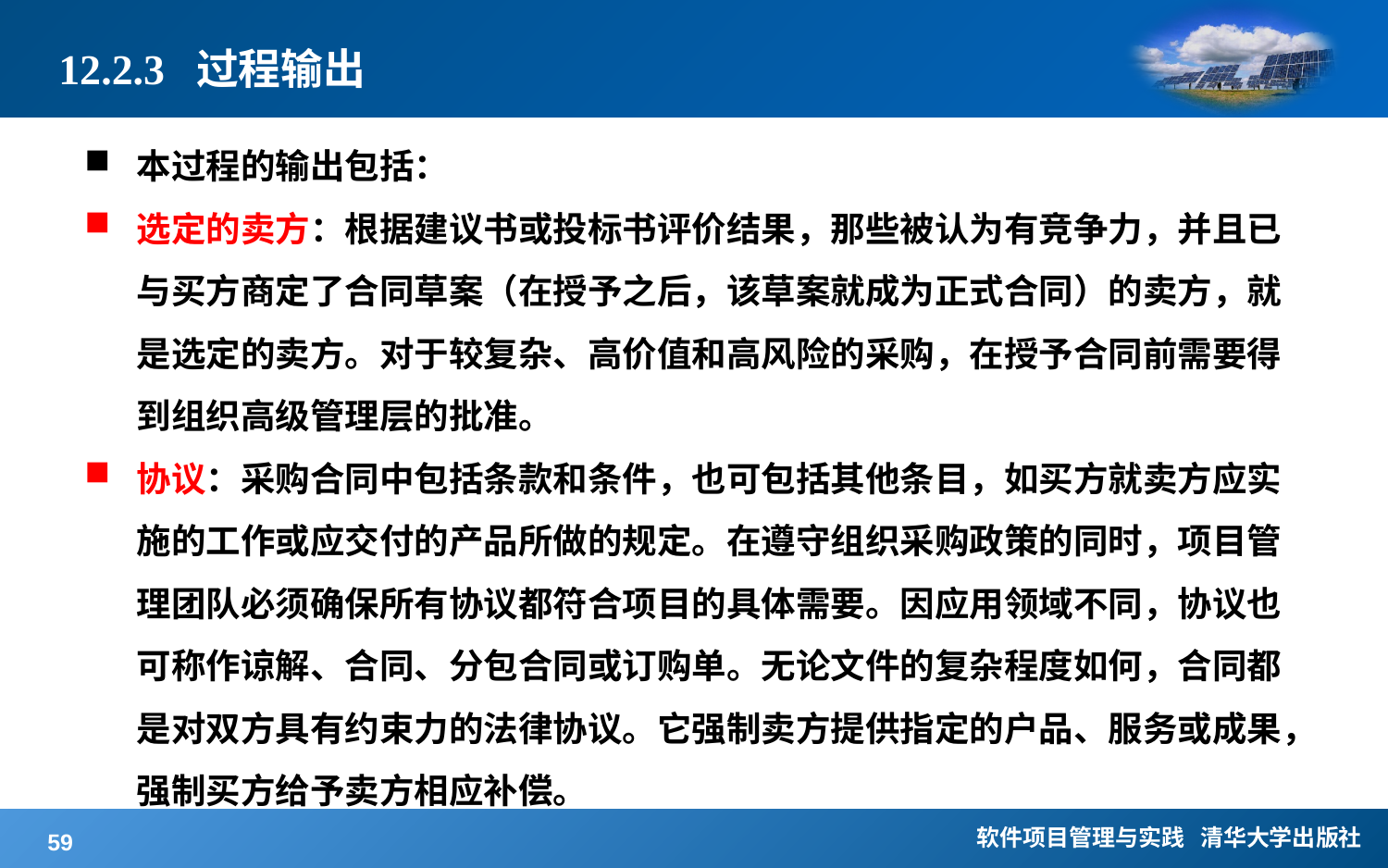

# 12.2.3  过程输出
本过程的输出包括：
选定的卖方：根据建议书或投标书评价结果，那些被认为有竞争力，并且已与买方商定了合同草案（在授予之后，该草案就成为正式合同）的卖方，就是选定的卖方。对于较复杂、高价值和高风险的采购，在授予合同前需要得到组织高级管理层的批准。
协议：采购合同中包括条款和条件，也可包括其他条目，如买方就卖方应实施的工作或应交付的产品所做的规定。在遵守组织采购政策的同时，项目管理团队必须确保所有协议都符合项目的具体需要。因应用领域不同，协议也可称作谅解、合同、分包合同或订购单。无论文件的复杂程度如何，合同都是对双方具有约束力的法律协议。它强制卖方提供指定的户品、服务或成果，强制买方给予卖方相应补偿。